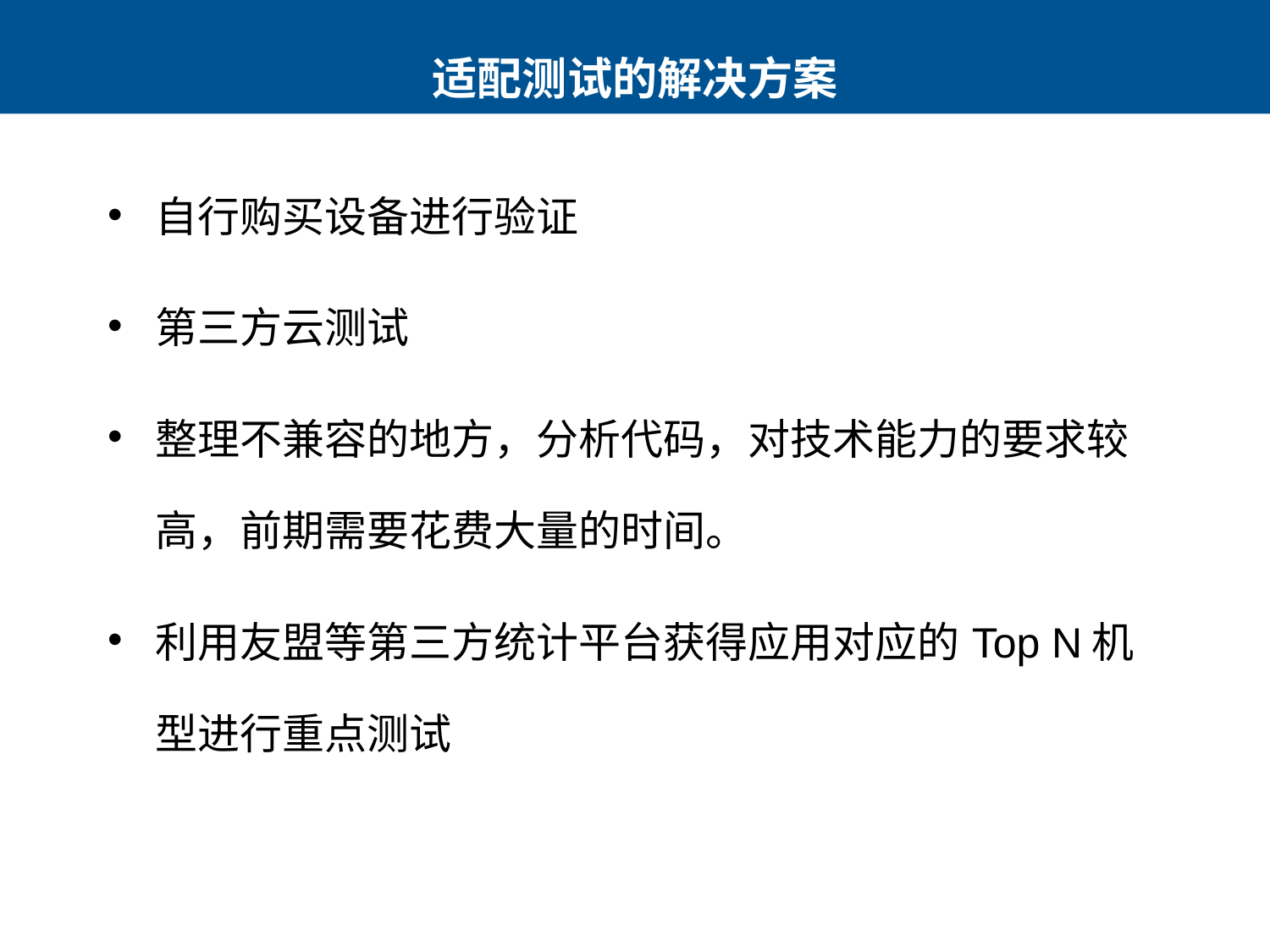

适配测试的解决方案
自行购买设备进行验证
第三方云测试
整理不兼容的地方，分析代码，对技术能力的要求较高，前期需要花费大量的时间。
利用友盟等第三方统计平台获得应用对应的Top N机型进行重点测试